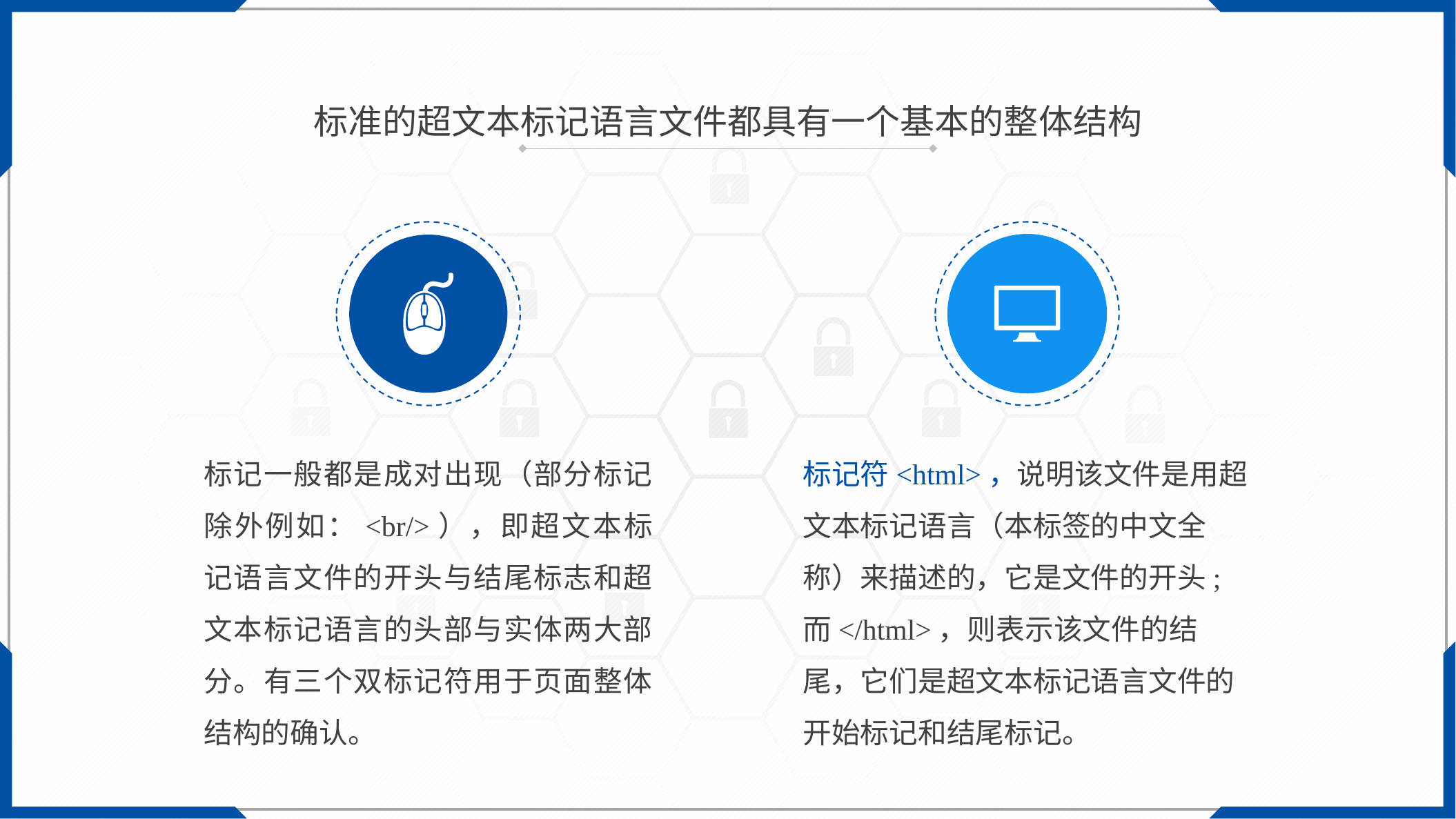

标准的超文本标记语言文件都具有一个基本的整体结构

标记一般都是成对出现（部分标记除外例如：<br/>），即超文本标记语言文件的开头与结尾标志和超文本标记语言的头部与实体两大部分。有三个双标记符用于页面整体结构的确认。
标记符<html>，说明该文件是用超文本标记语言（本标签的中文全称）来描述的，它是文件的开头;而</html>，则表示该文件的结尾，它们是超文本标记语言文件的开始标记和结尾标记。